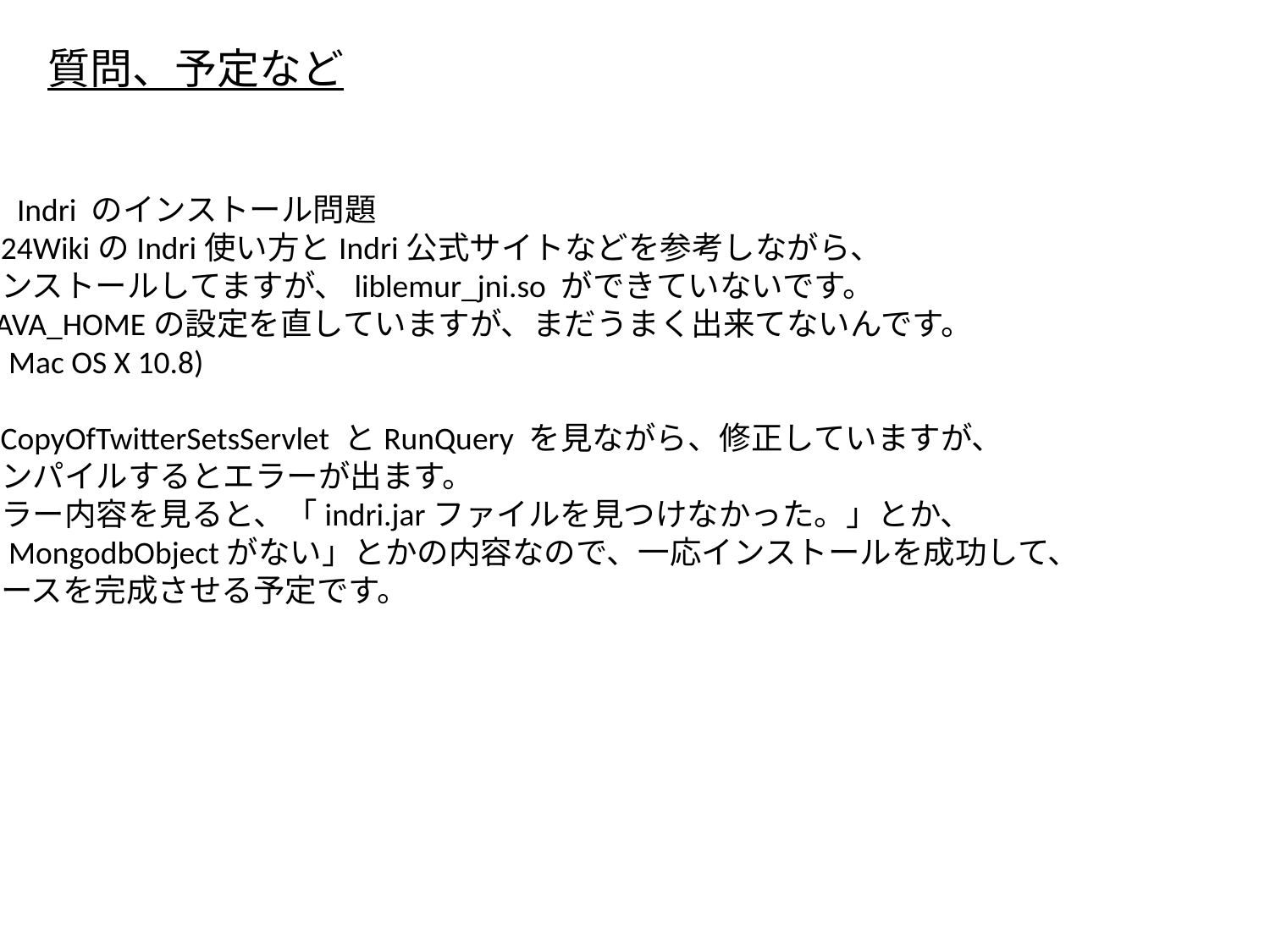

質問、予定など
Indri のインストール問題
CS24WikiのIndri使い方とIndri公式サイトなどを参考しながら、
インストールしてますが、liblemur_jni.so ができていないです。
$JAVA_HOMEの設定を直していますが、まだうまく出来てないんです。
（Mac OS X 10.8)

2. CopyOfTwitterSetsServlet とRunQuery を見ながら、修正していますが、
コンパイルするとエラーが出ます。
エラー内容を見ると、「indri.jarファイルを見つけなかった。」とか、
「MongodbObjectがない」とかの内容なので、一応インストールを成功して、
ソースを完成させる予定です。